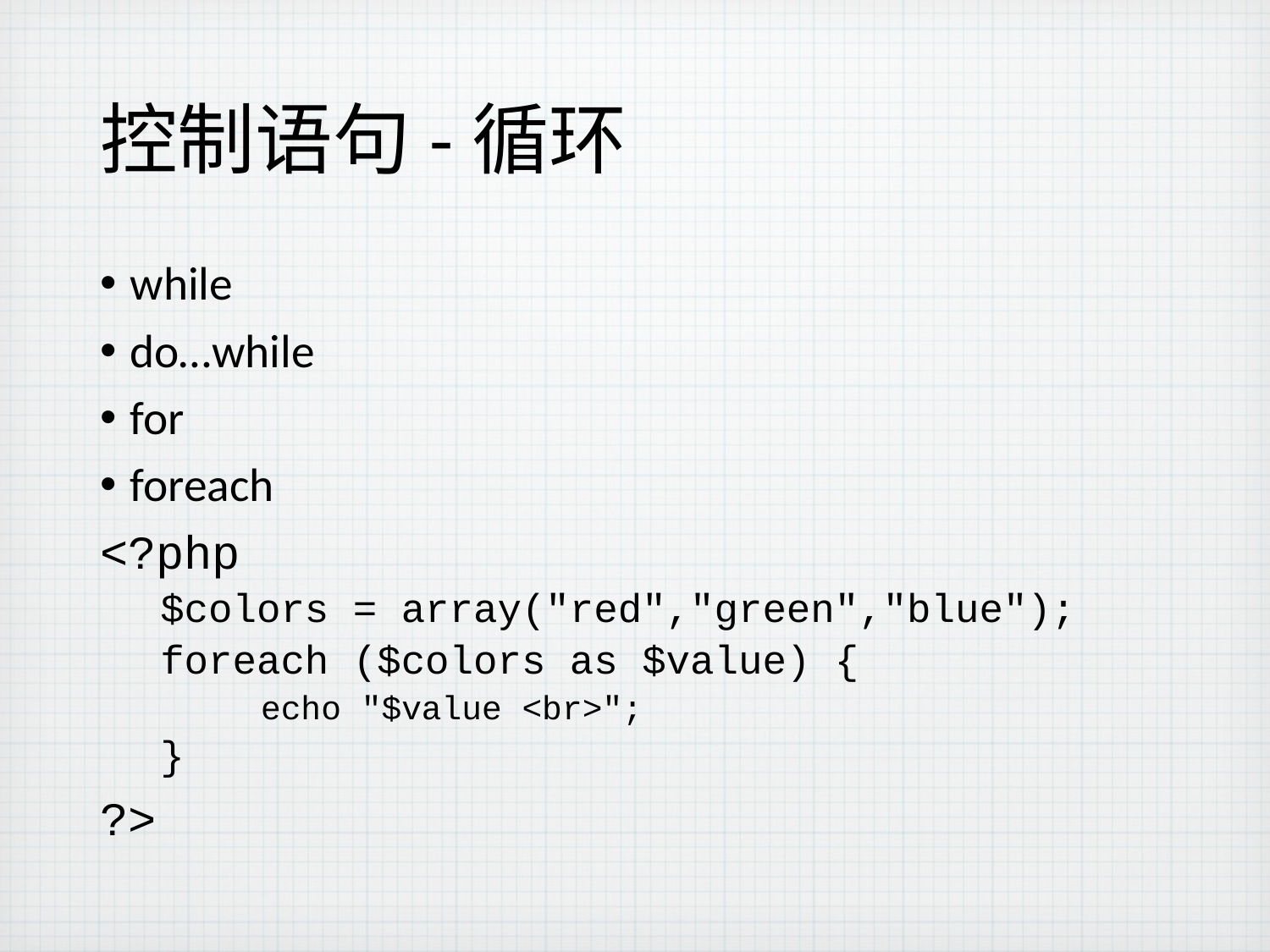

# 控制语句-循环
while
do…while
for
foreach
<?php
$colors = array("red","green","blue");
foreach ($colors as $value) {
  echo "$value <br>";
}
?>